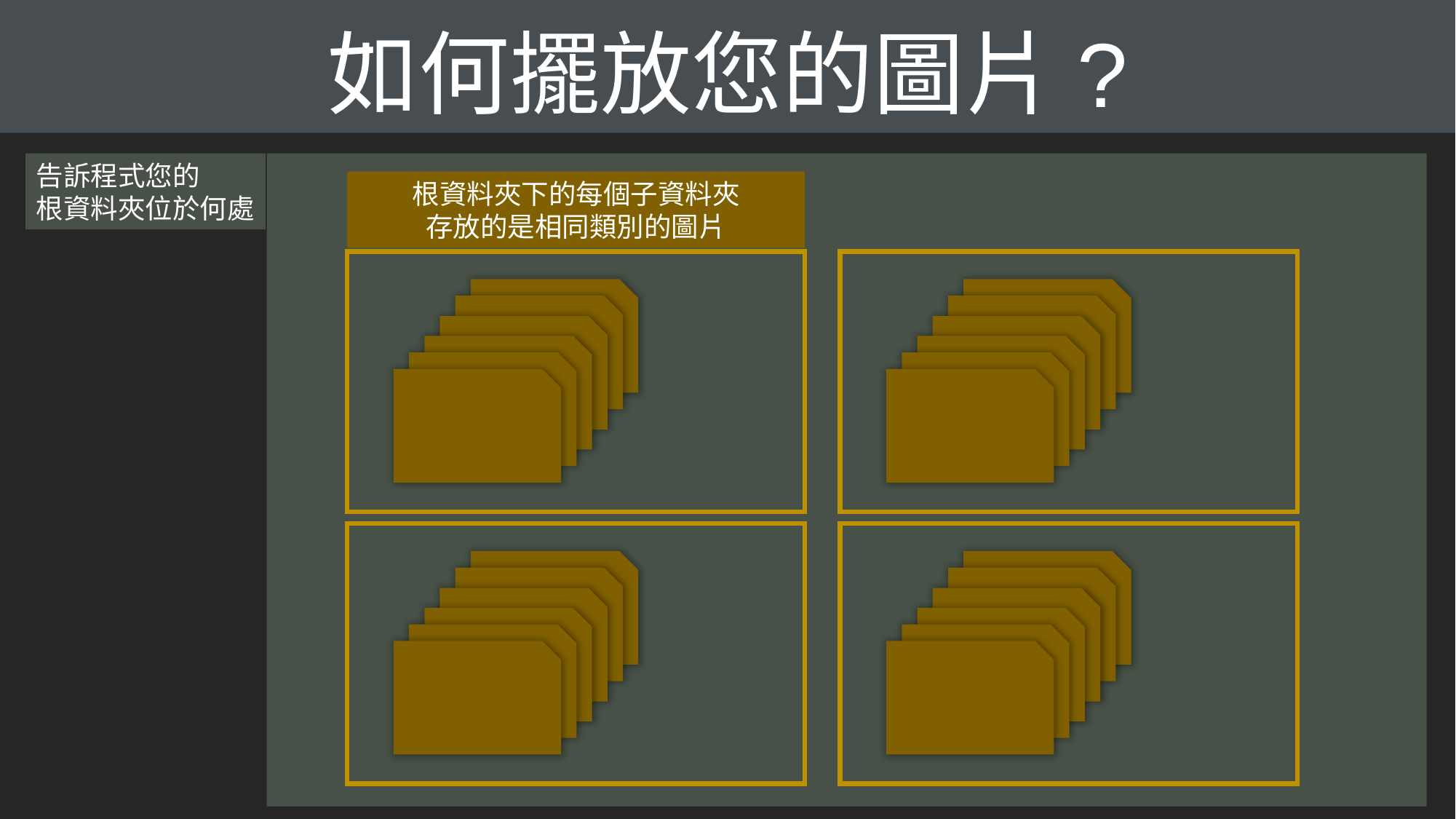

# 如何擺放您的圖片?
告訴程式您的
根資料夾位於何處

根資料夾下的每個子資料夾
存放的是相同類別的圖片